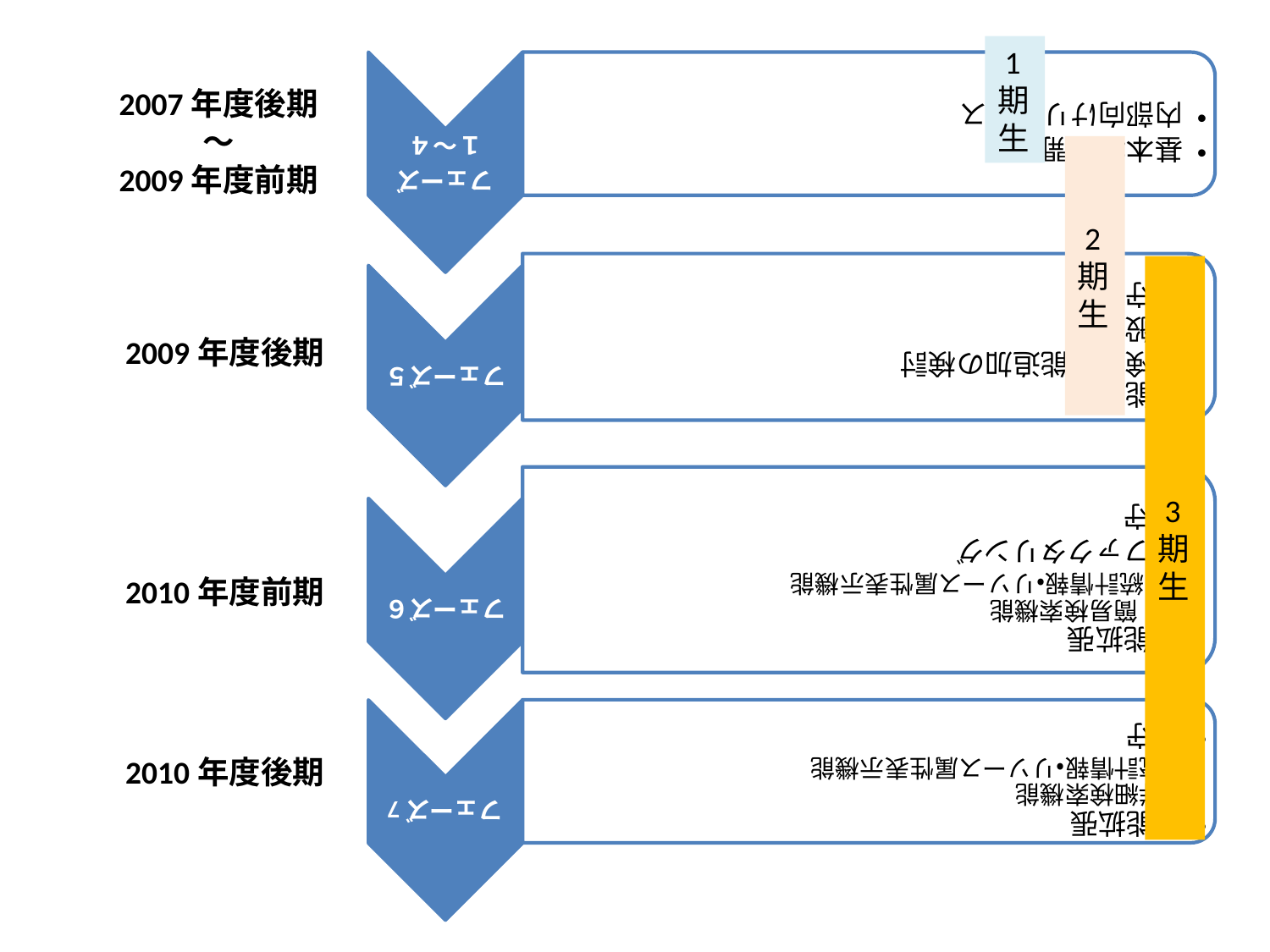

1
期生
フェーズ
１～４
基本機能開発
内部向けリリース
フェーズ５
機能拡張
-  検証機能追加の検討
一般公開
保守
フェーズ６
機能拡張
  -  簡易検索機能
  - 統計情報・リソース属性表示機能
リファクタリング
保守
フェーズ7
機能拡張
- 詳細検索機能
- 統計情報・リソース属性表示機能
保守
2007年度後期
～
2009年度前期

 2
期生

 3
期生

2009年度後期
2010年度前期
2010年度後期